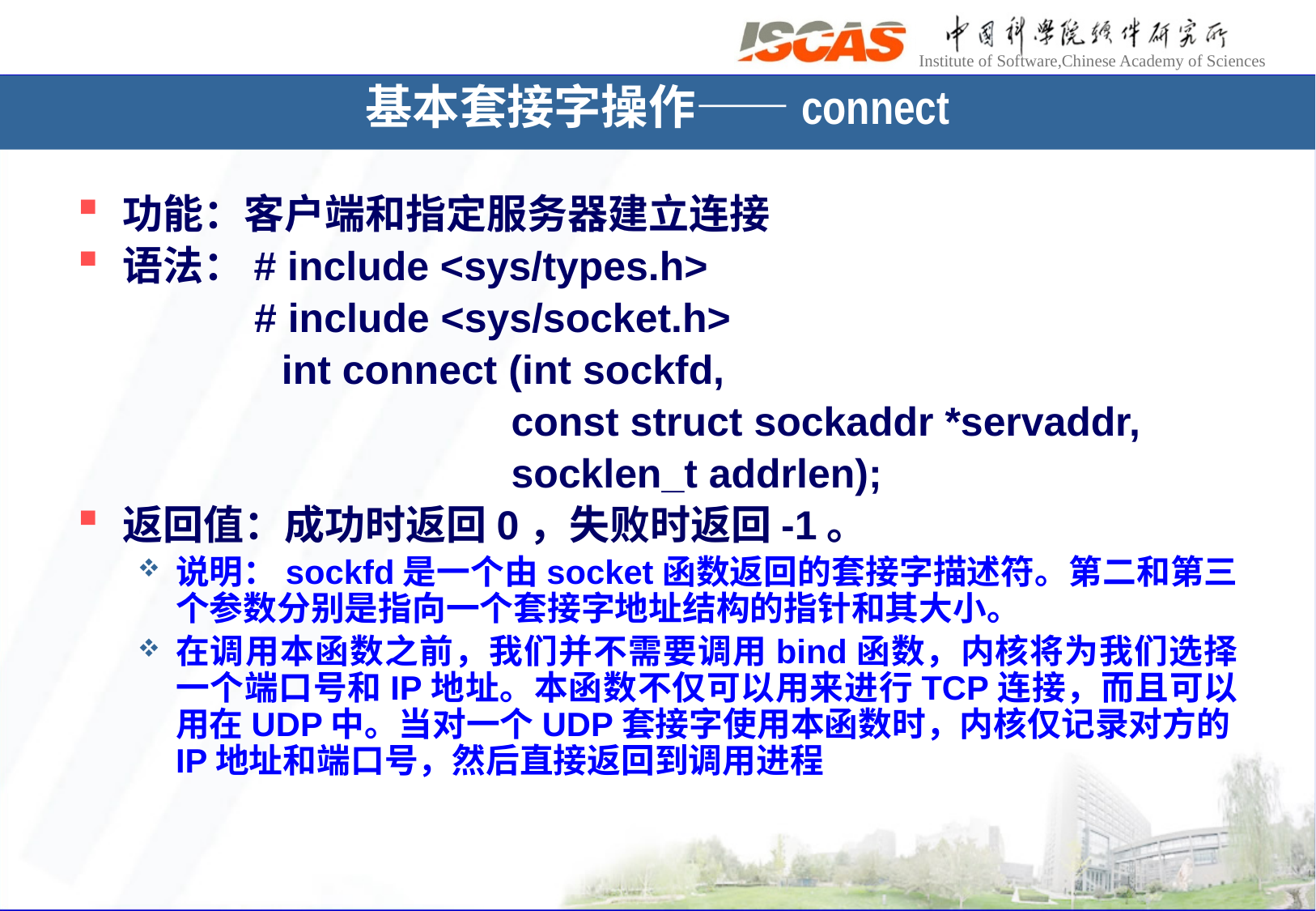

# 基本套接字操作——connect
功能：客户端和指定服务器建立连接
语法：# include <sys/types.h>
    　　　# include <sys/socket.h>
       　　　int connect (int sockfd,
          　　　　　　　　const struct sockaddr *servaddr,
          　　　　　　　　socklen_t addrlen);
返回值：成功时返回0，失败时返回-1。
说明：sockfd是一个由socket函数返回的套接字描述符。第二和第三个参数分别是指向一个套接字地址结构的指针和其大小。
在调用本函数之前，我们并不需要调用bind函数，内核将为我们选择一个端口号和IP地址。本函数不仅可以用来进行TCP连接，而且可以用在UDP中。当对一个UDP套接字使用本函数时，内核仅记录对方的IP地址和端口号，然后直接返回到调用进程